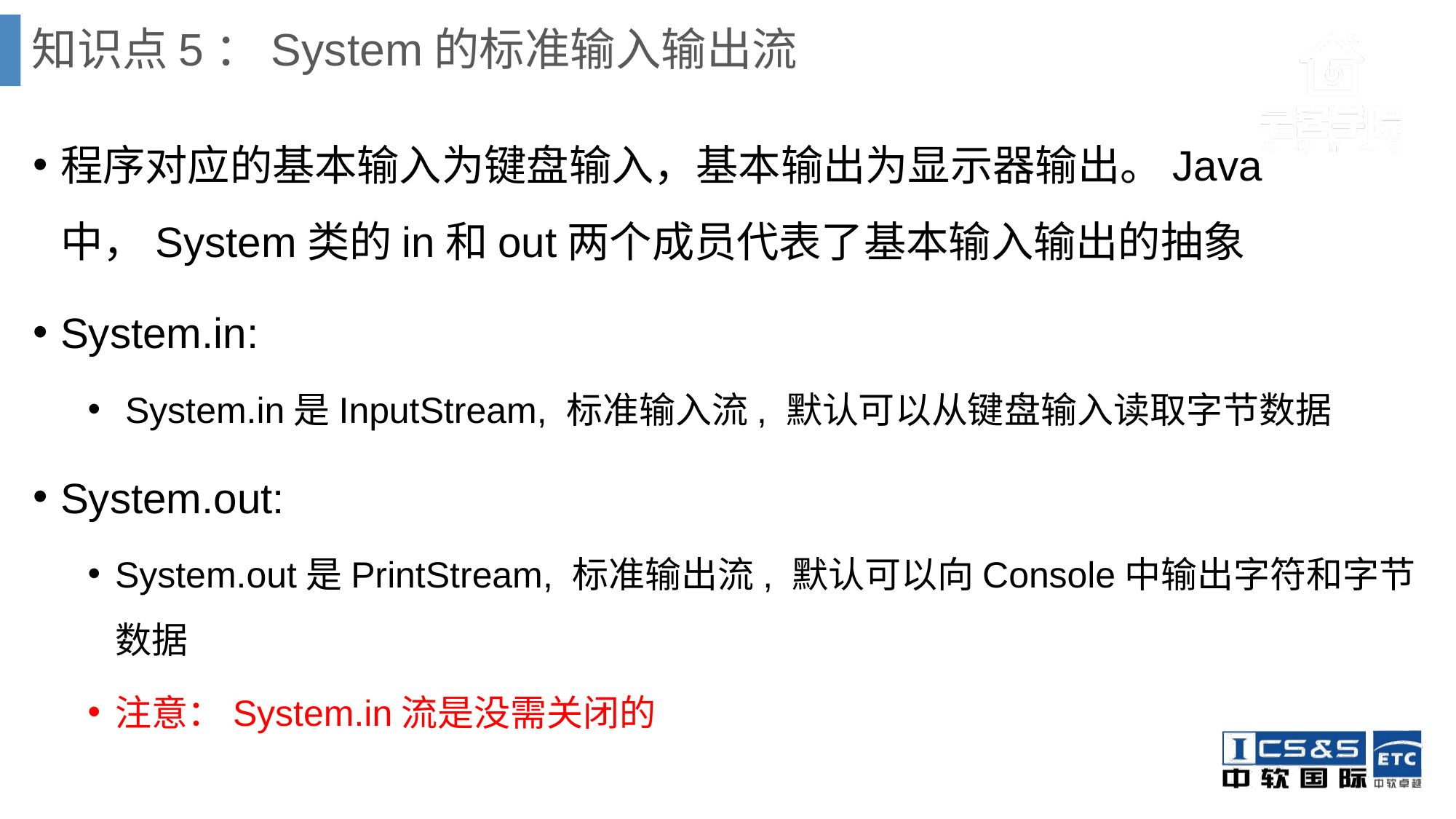

# 知识点5：System的标准输入输出流
程序对应的基本输入为键盘输入，基本输出为显示器输出。Java中，System类的in和out两个成员代表了基本输入输出的抽象
System.in:
 System.in是InputStream, 标准输入流, 默认可以从键盘输入读取字节数据
System.out:
System.out是PrintStream, 标准输出流, 默认可以向Console中输出字符和字节数据
注意：System.in流是没需关闭的